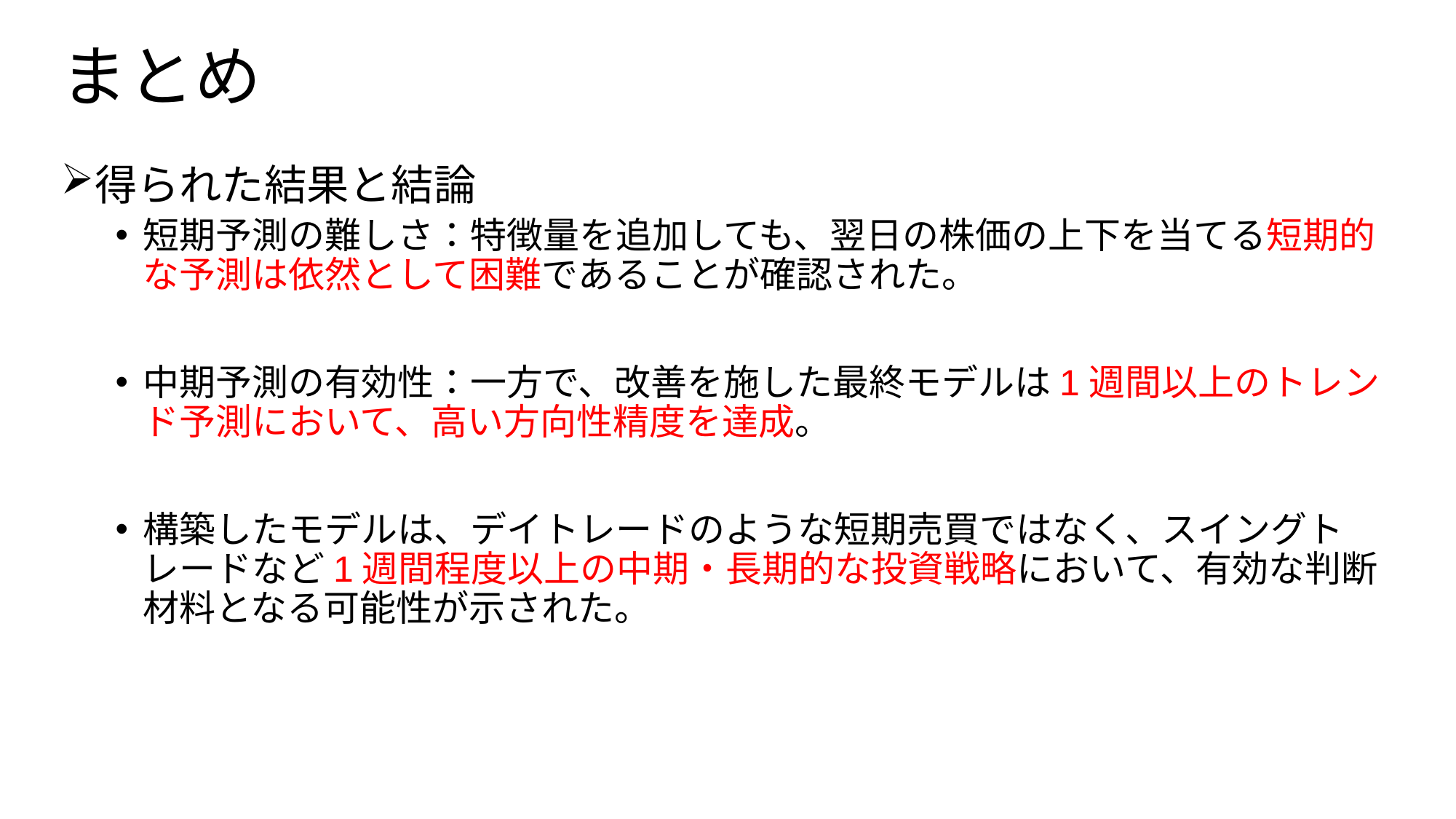

# まとめ
得られた結果と結論
短期予測の難しさ：特徴量を追加しても、翌日の株価の上下を当てる短期的な予測は依然として困難であることが確認された。

中期予測の有効性：一方で、改善を施した最終モデルは1週間以上のトレンド予測において、高い方向性精度を達成。

構築したモデルは、デイトレードのような短期売買ではなく、スイングトレードなど1週間程度以上の中期・長期的な投資戦略において、有効な判断材料となる可能性が示された。